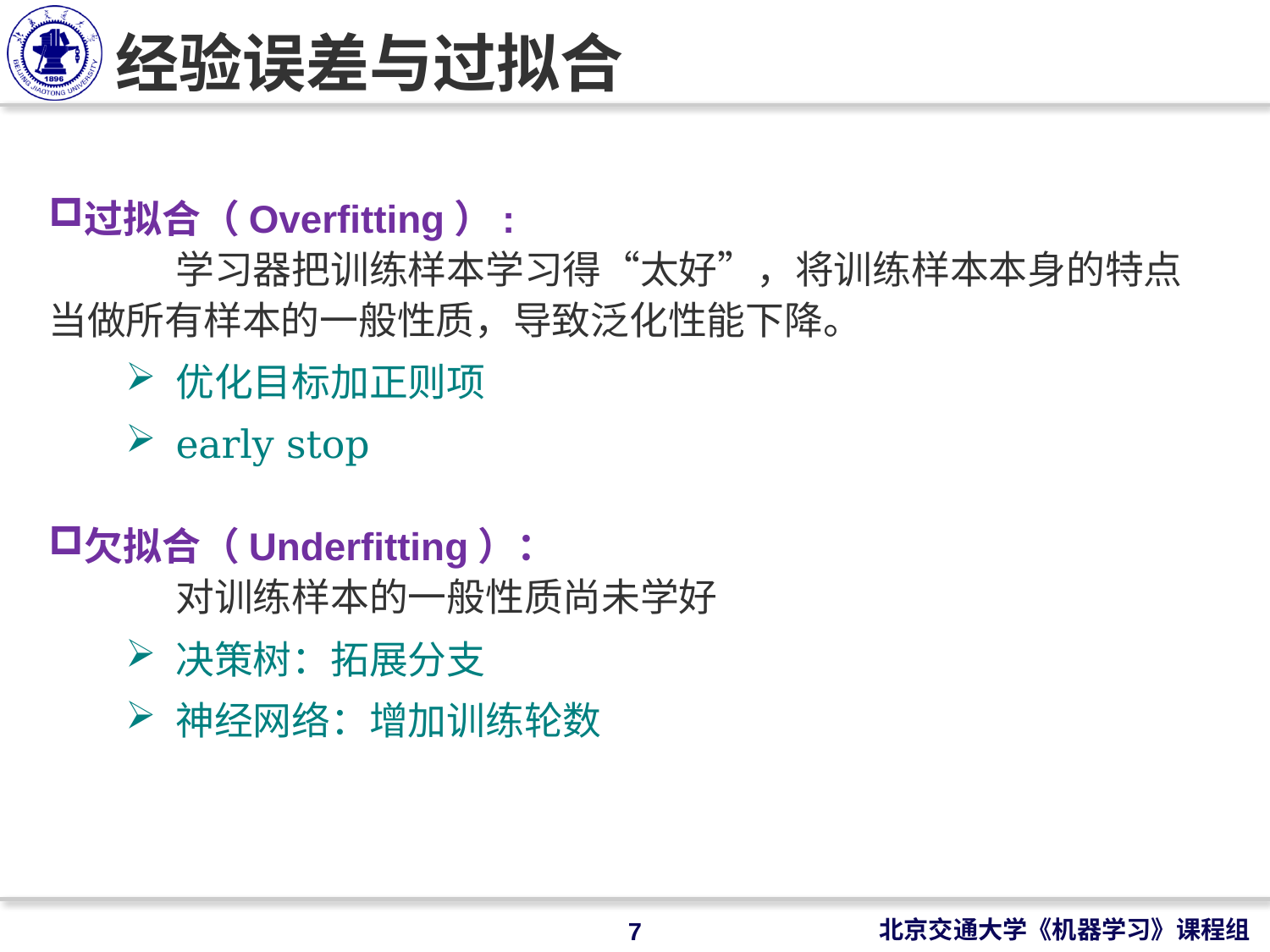

经验误差与过拟合
过拟合（Overfitting）:
	学习器把训练样本学习得“太好”，将训练样本本身的特点	当做所有样本的一般性质，导致泛化性能下降。
优化目标加正则项
early stop

欠拟合（Underfitting）：
	对训练样本的一般性质尚未学好
决策树：拓展分支
神经网络：增加训练轮数